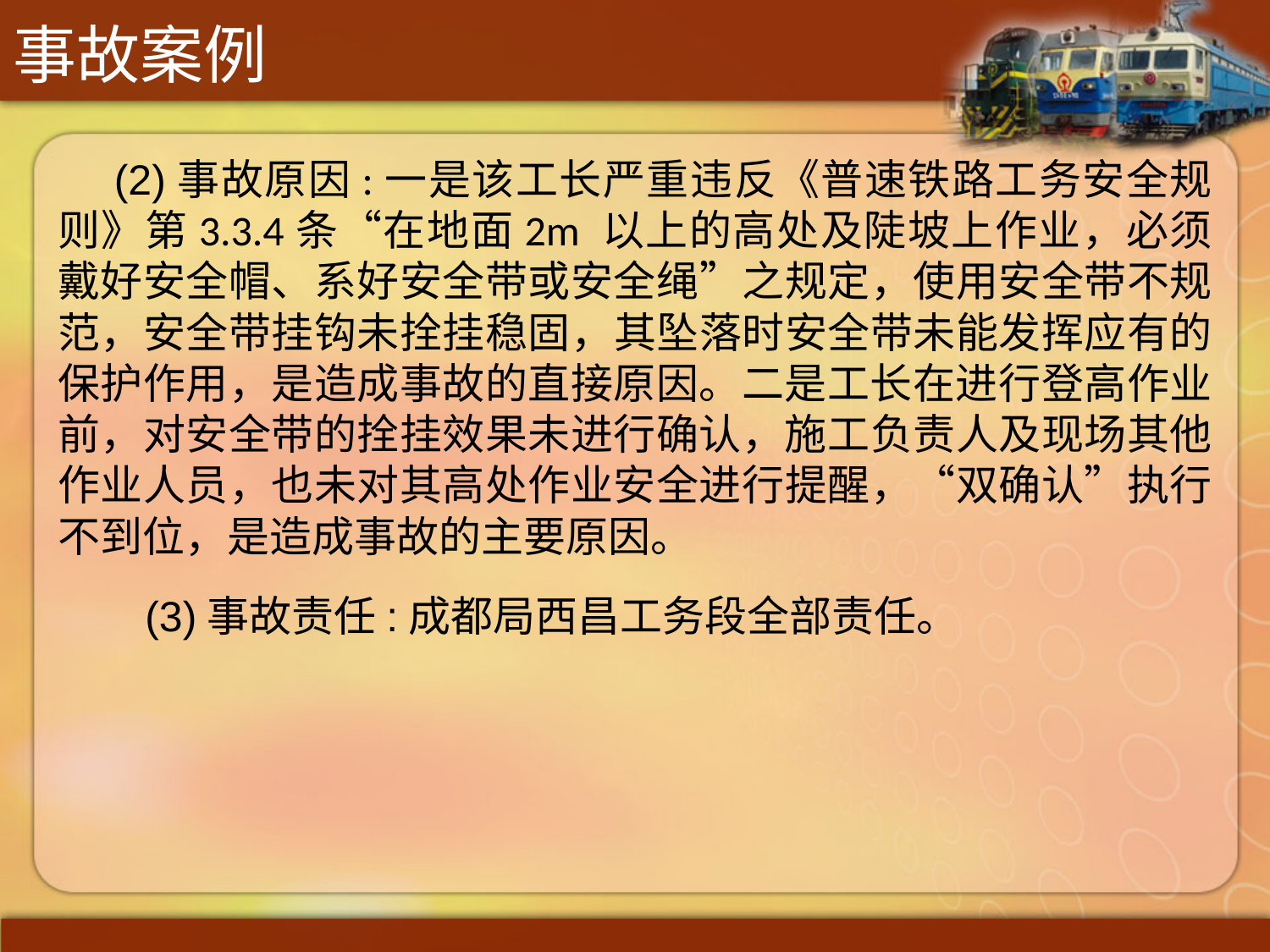

# 事故案例
(2)事故原因:一是该工长严重违反《普速铁路工务安全规则》第3.3.4条“在地面2m 以上的高处及陡坡上作业，必须戴好安全帽、系好安全带或安全绳”之规定，使用安全带不规范，安全带挂钩未拴挂稳固，其坠落时安全带未能发挥应有的保护作用，是造成事故的直接原因。二是工长在进行登高作业前，对安全带的拴挂效果未进行确认，施工负责人及现场其他作业人员，也未对其高处作业安全进行提醒，“双确认”执行不到位，是造成事故的主要原因。
(3)事故责任:成都局西昌工务段全部责任。